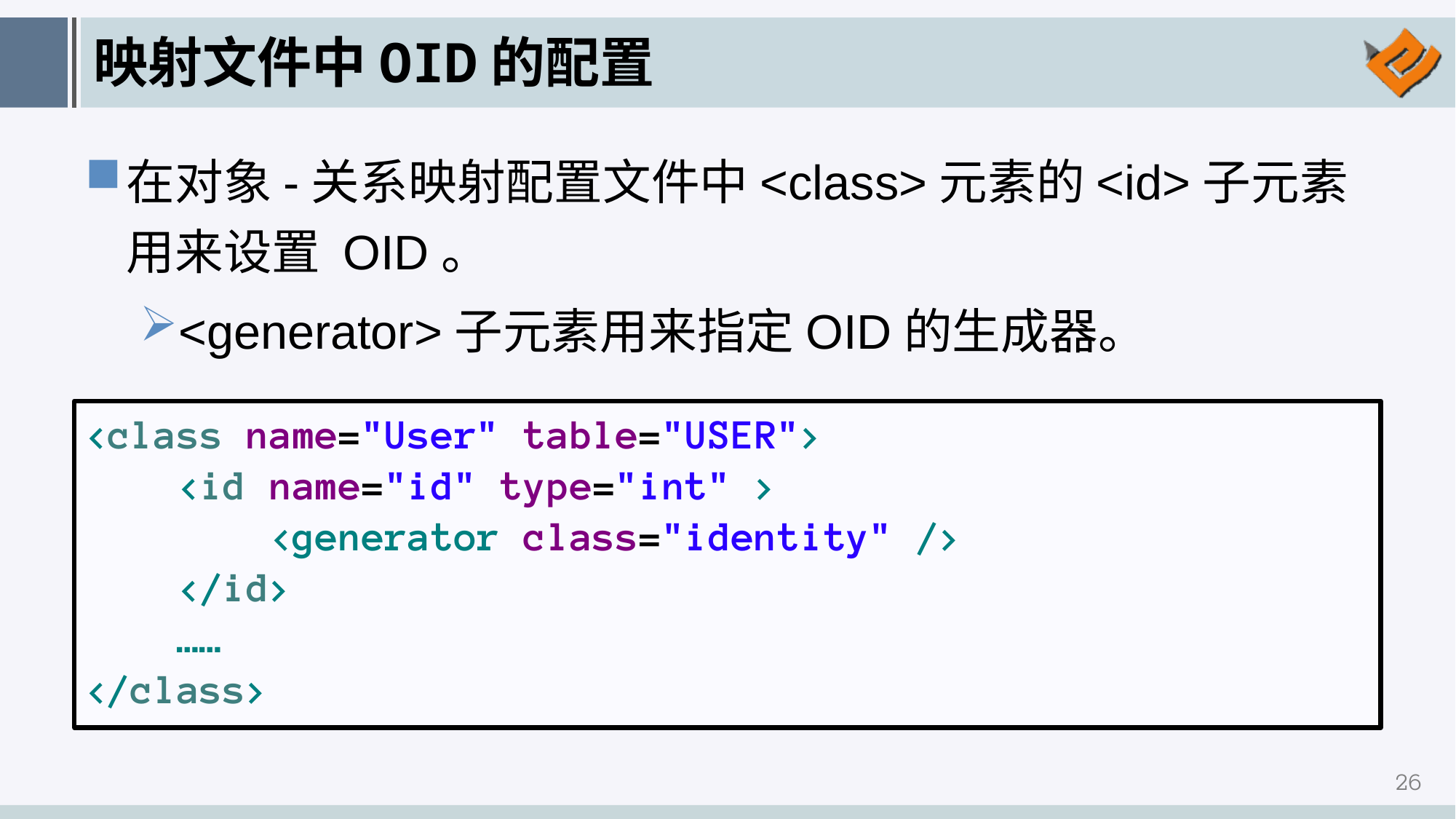

# 映射文件中OID的配置
在对象-关系映射配置文件中<class>元素的<id>子元素用来设置 OID。
<generator>子元素用来指定OID的生成器。
<class name="User" table="USER">
    <id name="id" type="int" >
        <generator class="identity" />
    </id>
    ……
</class>